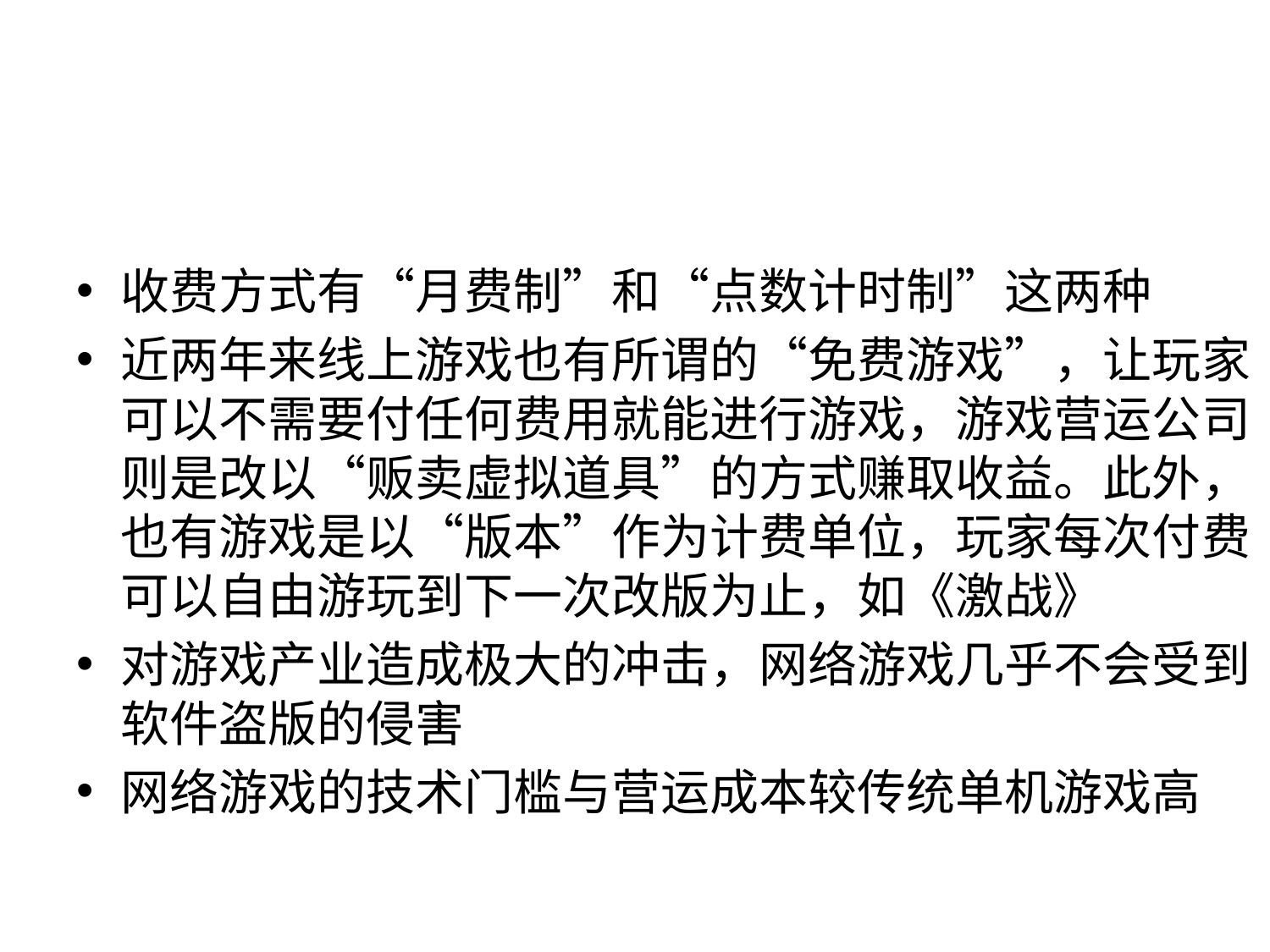

#
收费方式有“月费制”和“点数计时制”这两种
近两年来线上游戏也有所谓的“免费游戏”，让玩家可以不需要付任何费用就能进行游戏，游戏营运公司则是改以“贩卖虚拟道具”的方式赚取收益。此外，也有游戏是以“版本”作为计费单位，玩家每次付费可以自由游玩到下一次改版为止，如《激战》
对游戏产业造成极大的冲击，网络游戏几乎不会受到软件盗版的侵害
网络游戏的技术门槛与营运成本较传统单机游戏高